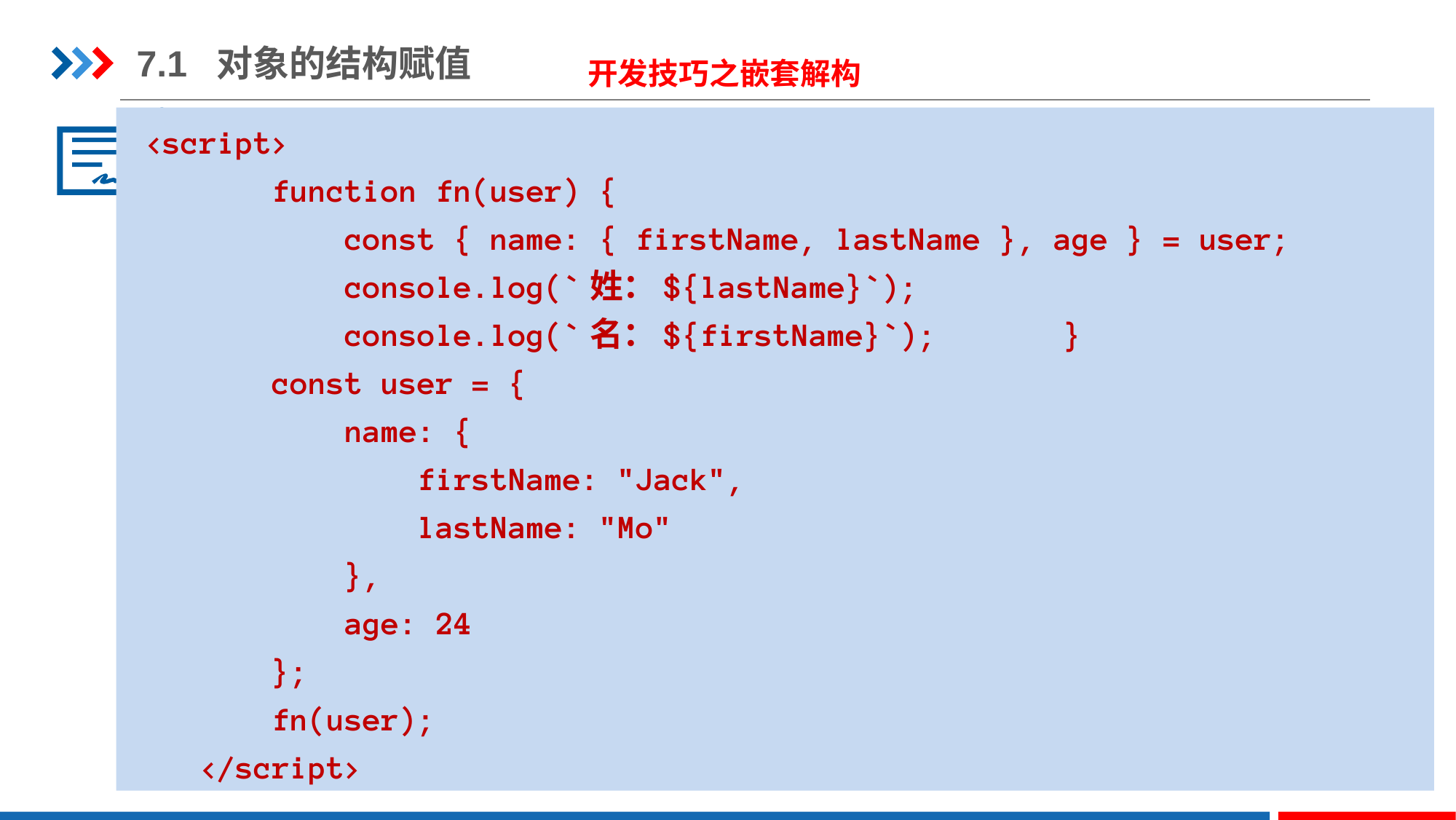

开发技巧之嵌套解构
7.1  对象的结构赋值

 <script>
        function fn(user) {
            const { name: { firstName, lastName }, age } = user;
            console.log(`姓：${lastName}`);
            console.log(`名：${firstName}`);       }
        const user = {
            name: {
                firstName: "Jack",
                lastName: "Mo"
            },
            age: 24
        };
        fn(user);
    </script>